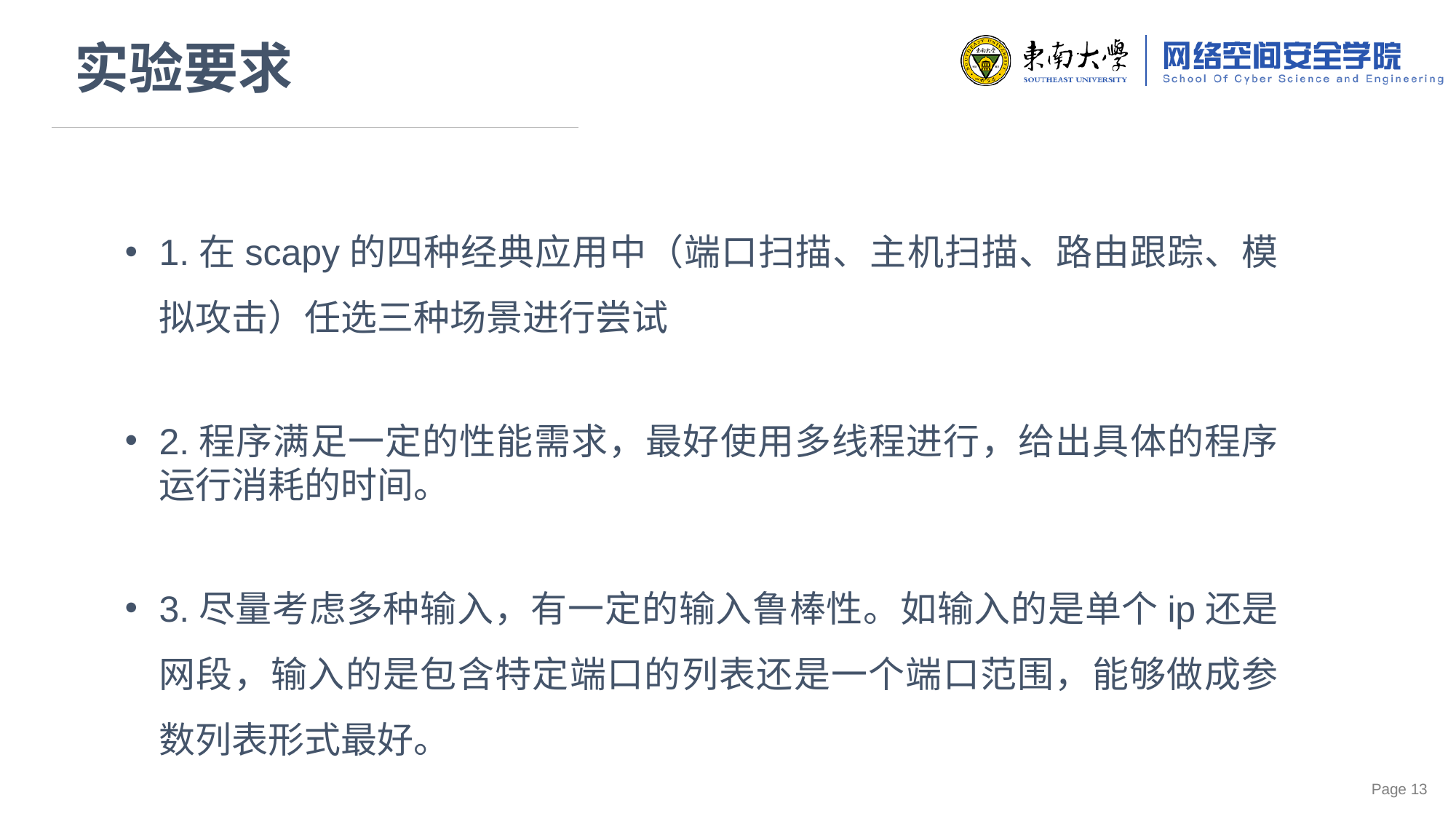

实验要求
1.在scapy的四种经典应用中（端口扫描、主机扫描、路由跟踪、模拟攻击）任选三种场景进行尝试

2.程序满足一定的性能需求，最好使用多线程进行，给出具体的程序运行消耗的时间。

3.尽量考虑多种输入，有一定的输入鲁棒性。如输入的是单个ip还是网段，输入的是包含特定端口的列表还是一个端口范围，能够做成参数列表形式最好。